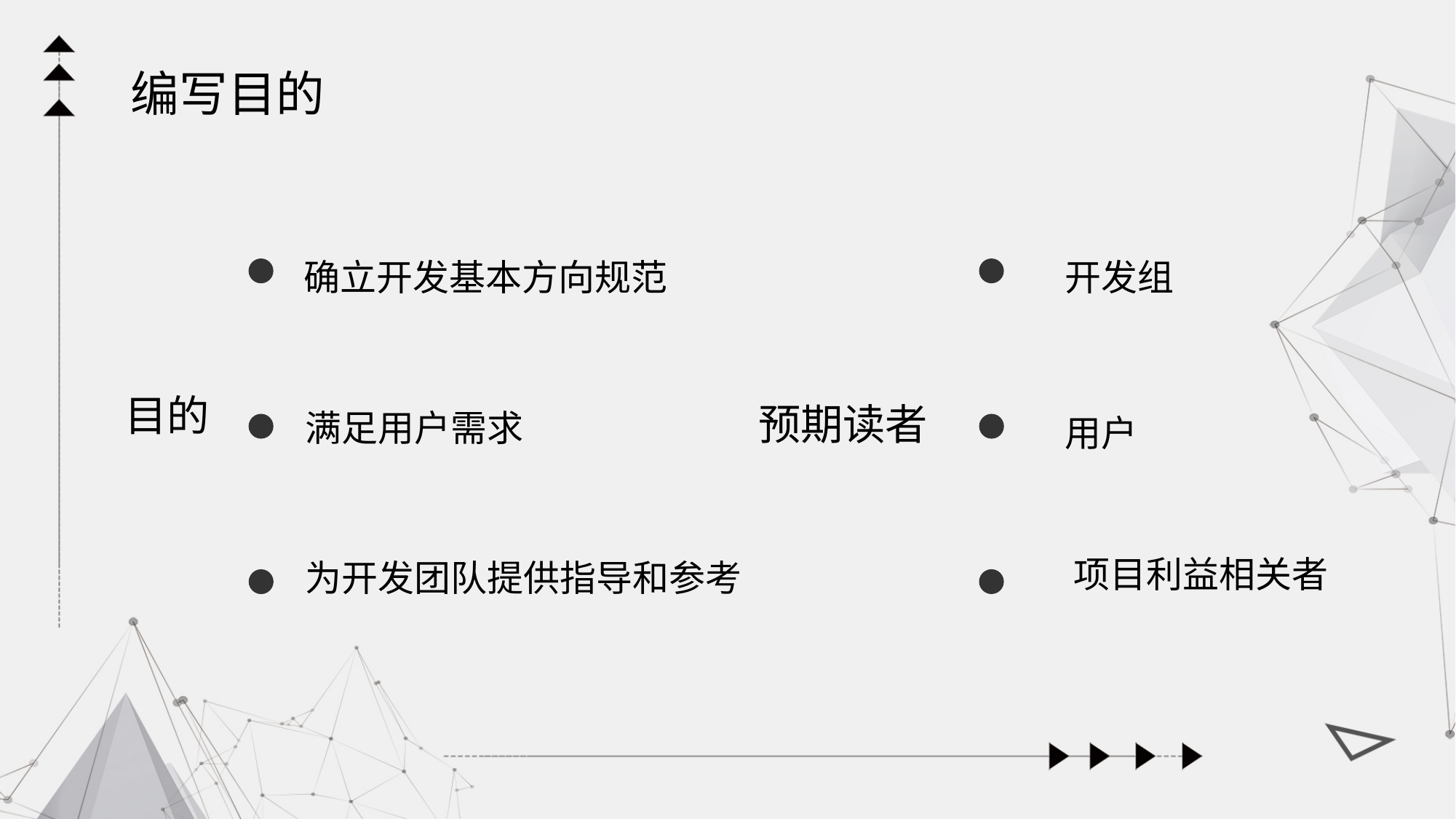

编写目的
确立开发基本方向规范
开发组

目的
满足用户需求
用户
预期读者

项目利益相关者
为开发团队提供指导和参考